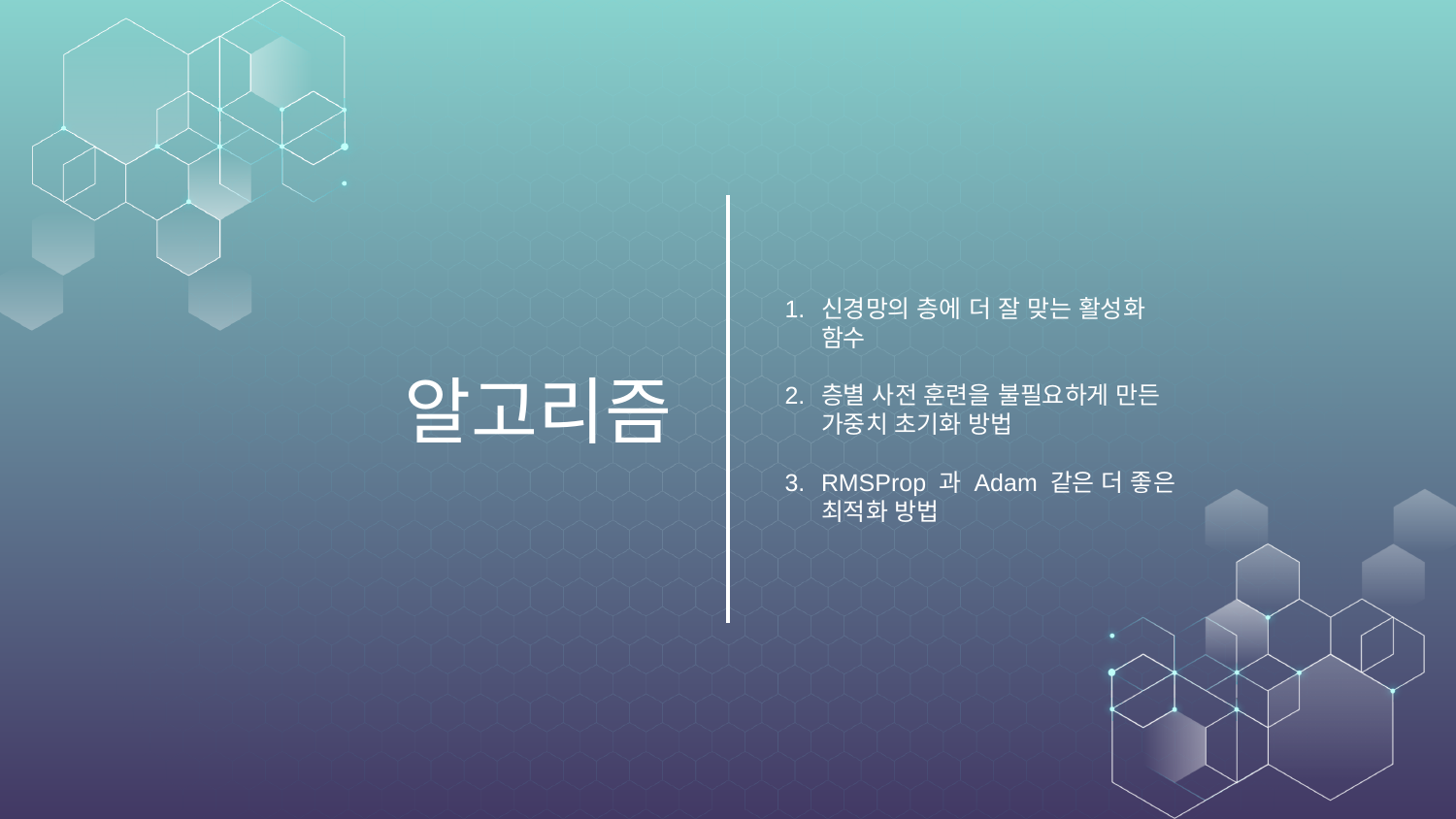

신경망의 층에 더 잘 맞는 활성화 함수

층별 사전 훈련을 불필요하게 만든 가중치 초기화 방법

RMSProp 과 Adam 같은 더 좋은 최적화 방법
# 알고리즘